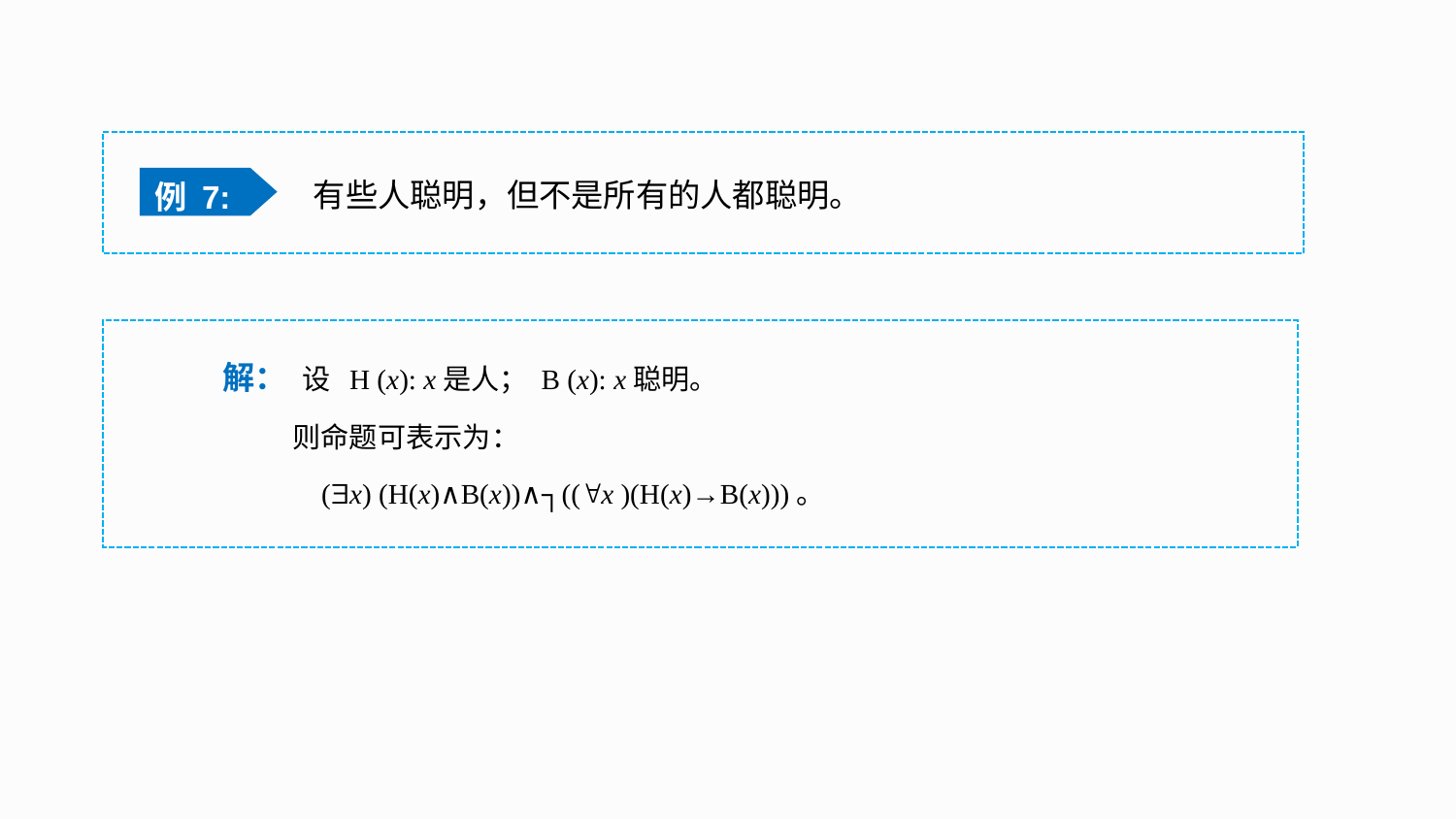

有些人聪明，但不是所有的人都聪明。
例 7:

解：  设  H (x): x是人； B (x): x聪明。
          则命题可表示为：
              (∃x) (H(x)∧B(x))∧┐((∀x )(H(x)→B(x)))。